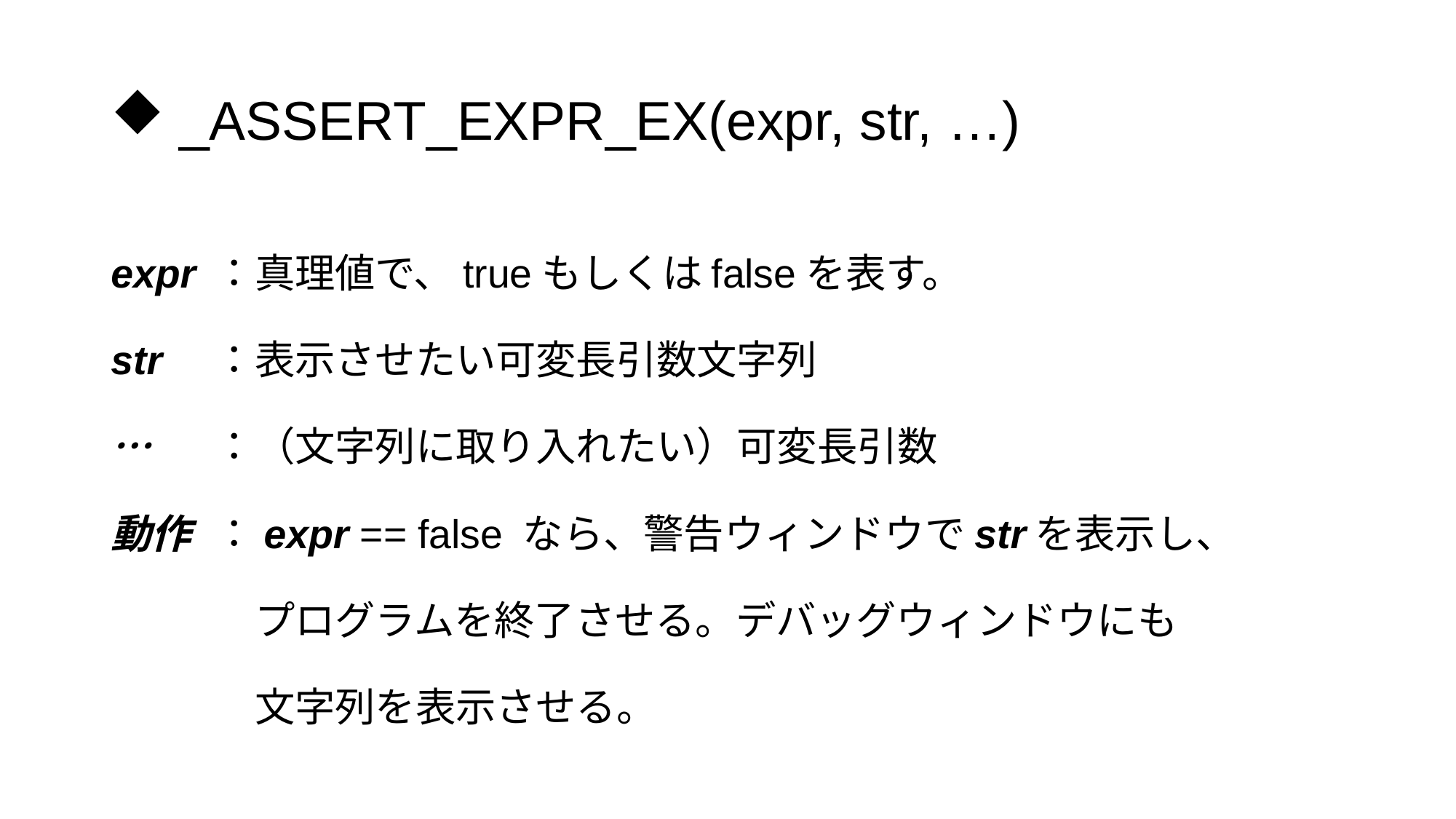

# _ASSERT_EXPR_EX(expr, str, …)
expr	：真理値で、trueもしくはfalseを表す。
str	：表示させたい可変長引数文字列
…	：（文字列に取り入れたい）可変長引数
動作	：expr == false なら、警告ウィンドウでstrを表示し、
	　プログラムを終了させる。デバッグウィンドウにも
	　文字列を表示させる。